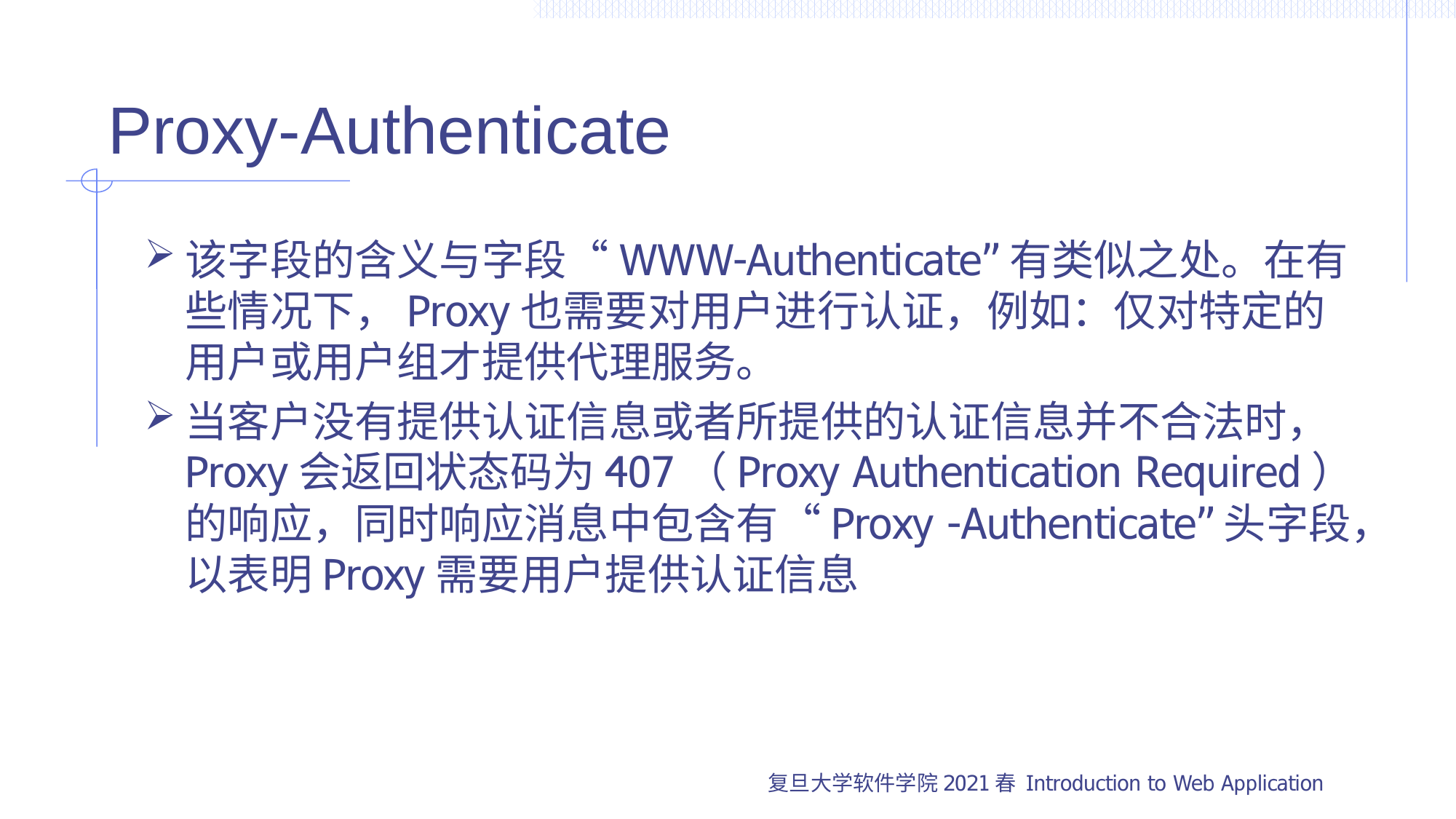

# Proxy-Authenticate
该字段的含义与字段“WWW-Authenticate”有类似之处。在有些情况下，Proxy也需要对用户进行认证，例如：仅对特定的用户或用户组才提供代理服务。
当客户没有提供认证信息或者所提供的认证信息并不合法时，Proxy会返回状态码为407（Proxy Authentication Required）的响应，同时响应消息中包含有“Proxy -Authenticate”头字段，以表明Proxy需要用户提供认证信息